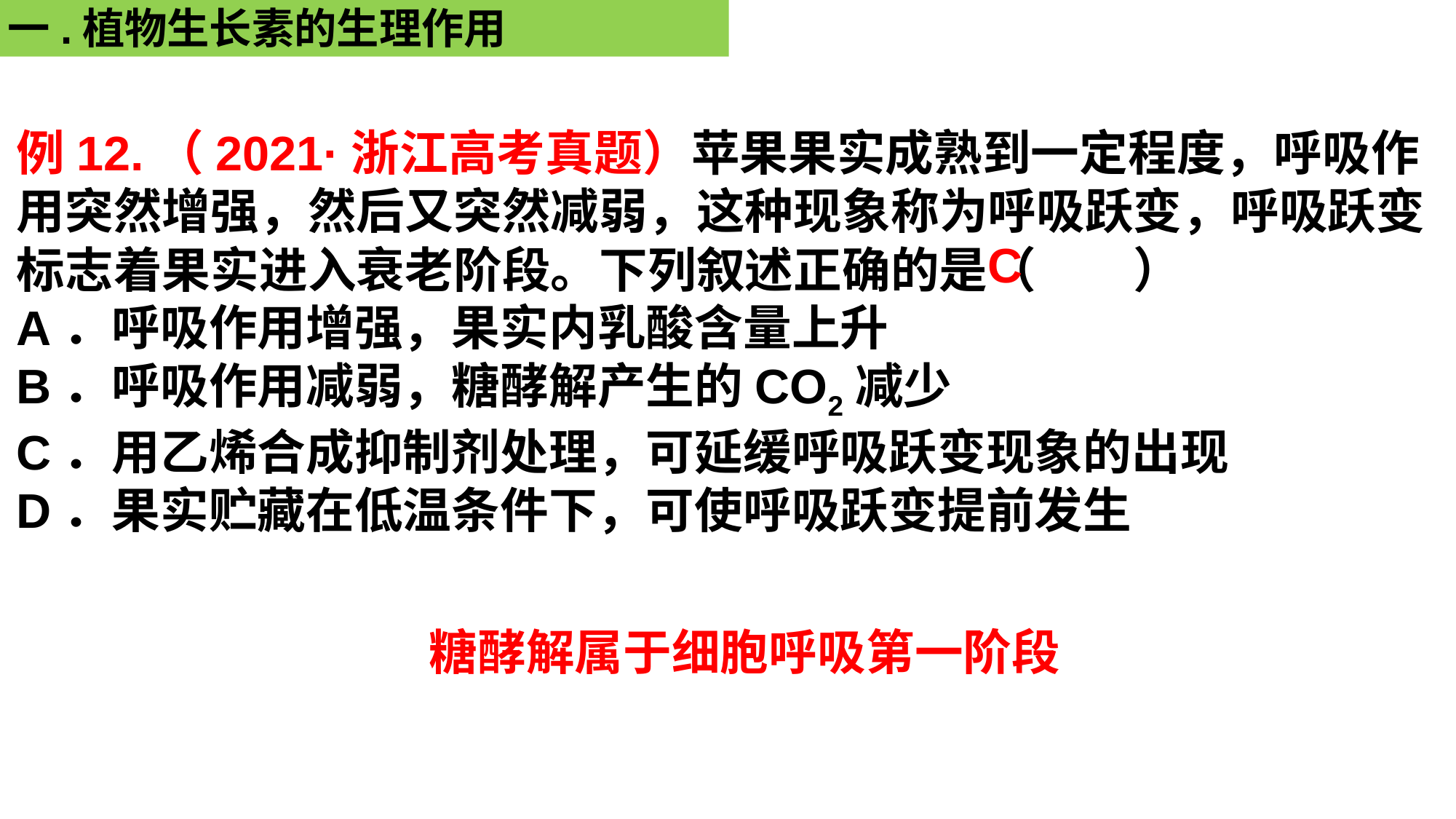

一.植物生长素的生理作用
例12.（2021·浙江高考真题）苹果果实成熟到一定程度，呼吸作用突然增强，然后又突然减弱，这种现象称为呼吸跃变，呼吸跃变标志着果实进入衰老阶段。下列叙述正确的是（　　）
A．呼吸作用增强，果实内乳酸含量上升
B．呼吸作用减弱，糖酵解产生的CO2减少
C．用乙烯合成抑制剂处理，可延缓呼吸跃变现象的出现
D．果实贮藏在低温条件下，可使呼吸跃变提前发生
C
糖酵解属于细胞呼吸第一阶段